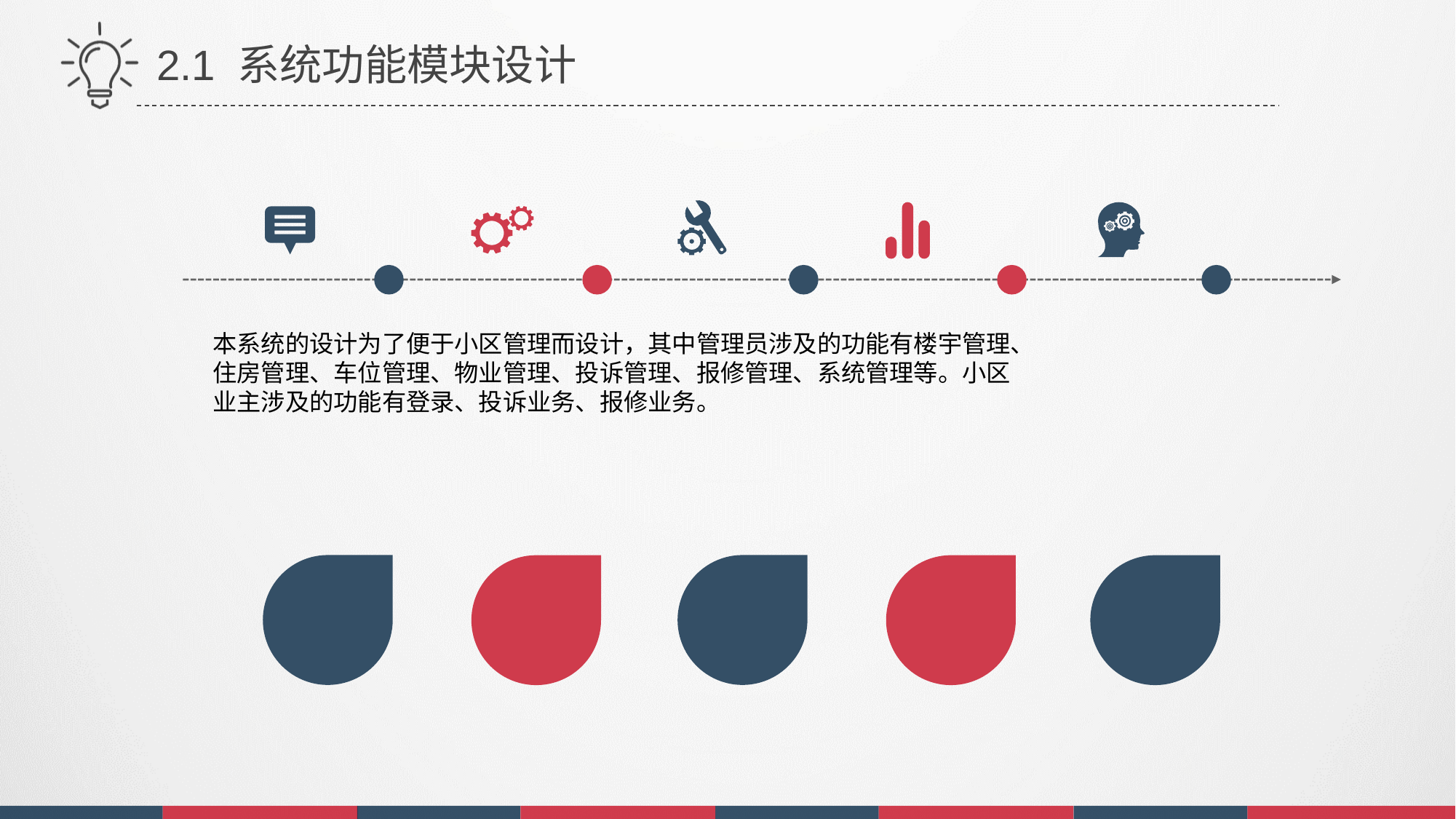

2.1 系统功能模块设计

本系统的设计为了便于小区管理而设计，其中管理员涉及的功能有楼宇管理、
住房管理、车位管理、物业管理、投诉管理、报修管理、系统管理等。小区
业主涉及的功能有登录、投诉业务、报修业务。